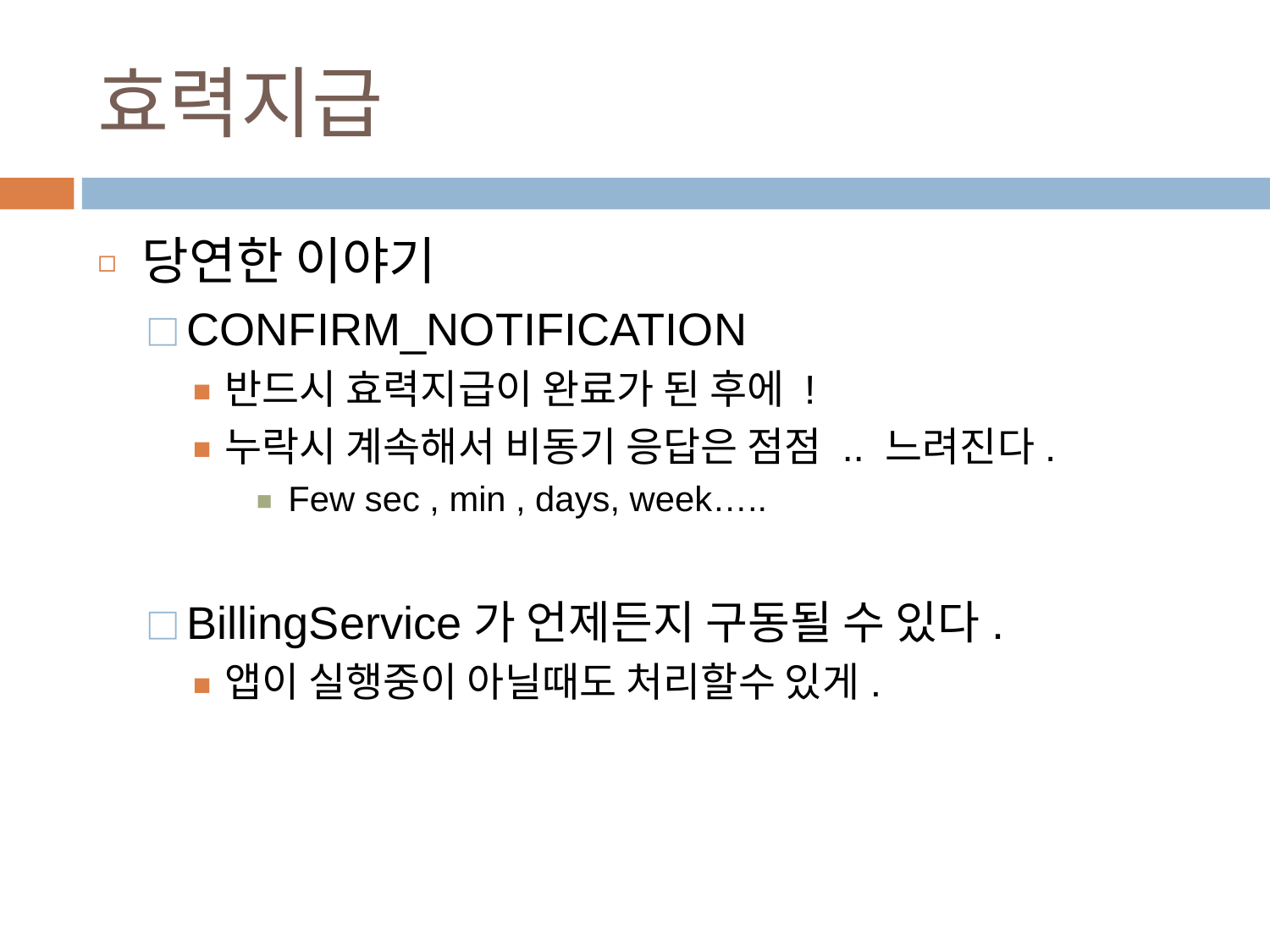

# 효력지급
당연한 이야기
CONFIRM_NOTIFICATION
반드시 효력지급이 완료가 된 후에 !
누락시 계속해서 비동기 응답은 점점 .. 느려진다.
Few sec , min , days, week…..

BillingService가 언제든지 구동될 수 있다.
앱이 실행중이 아닐때도 처리할수 있게.